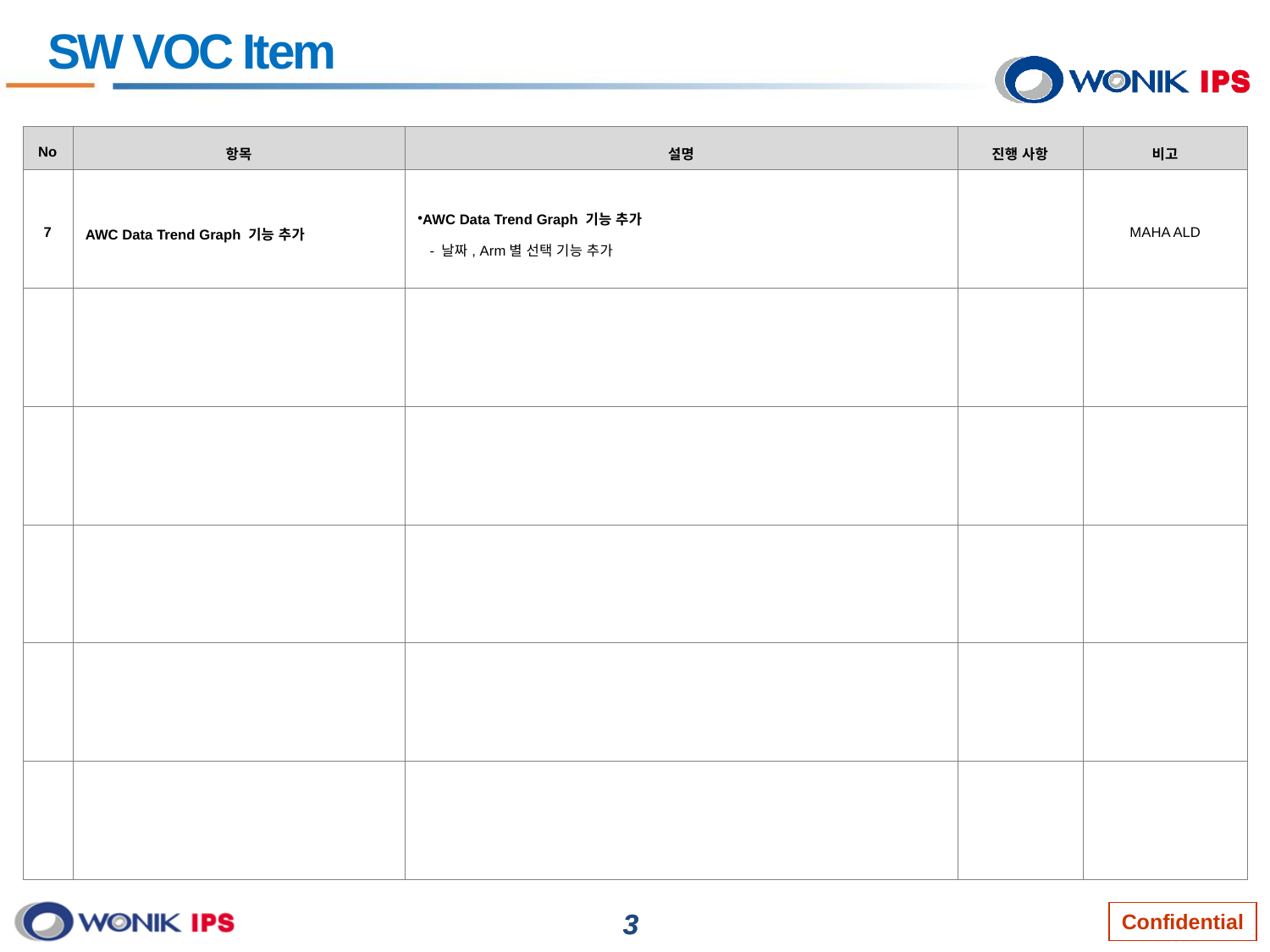

# SW VOC Item
| No | 항목 | 설명 | 진행 사항 | 비고 |
| --- | --- | --- | --- | --- |
| 7 | AWC Data Trend Graph 기능 추가 | AWC Data Trend Graph 기능 추가 - 날짜, Arm별 선택 기능 추가 |  | MAHA ALD |
|  |  |  |  |  |
|  |  |  |  |  |
|  |  |  |  |  |
|  |  |  |  |  |
|  |  |  |  |  |